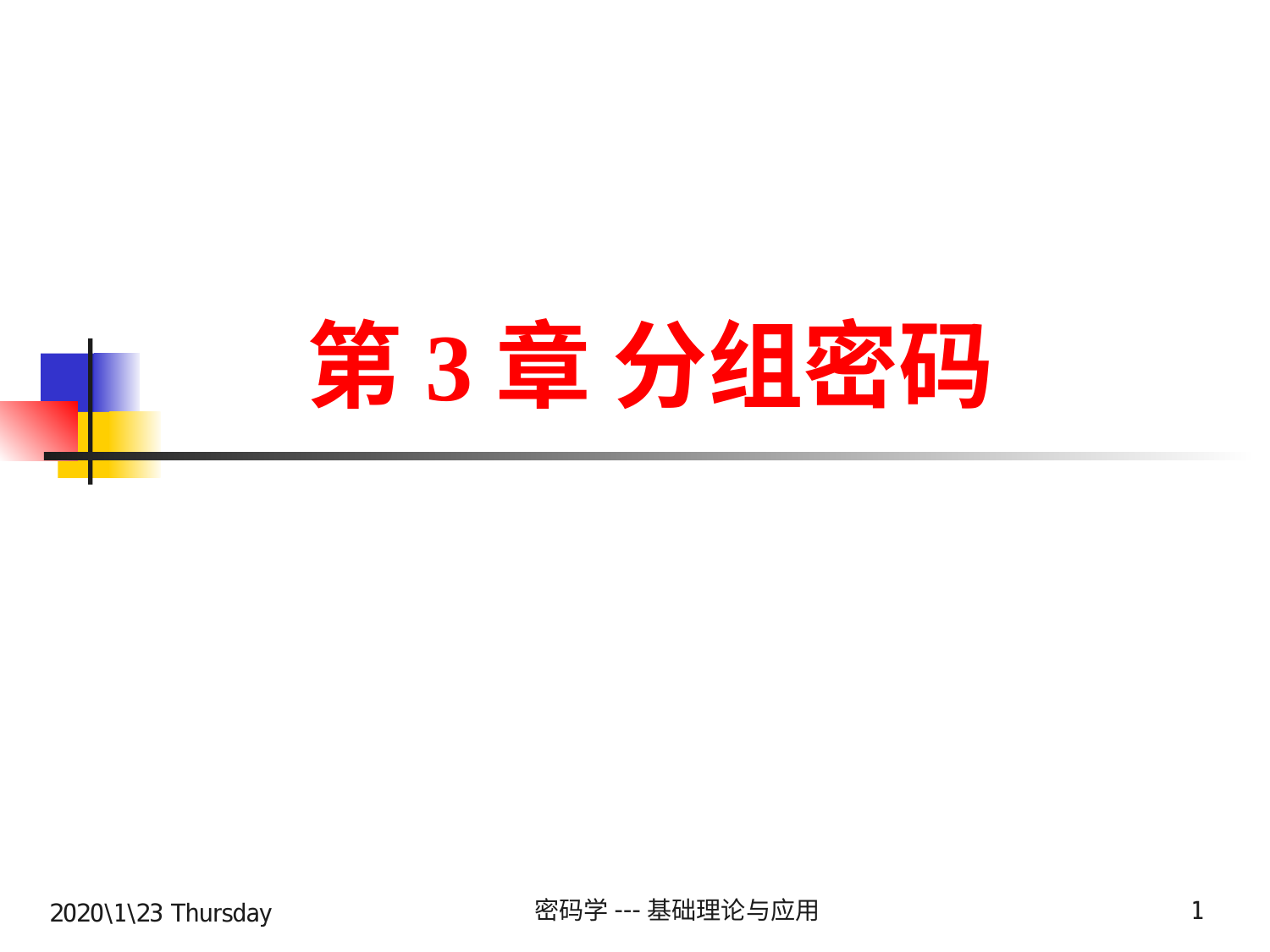

# 第3章 分组密码
密码学---基础理论与应用
1
2020\1\23 Thursday